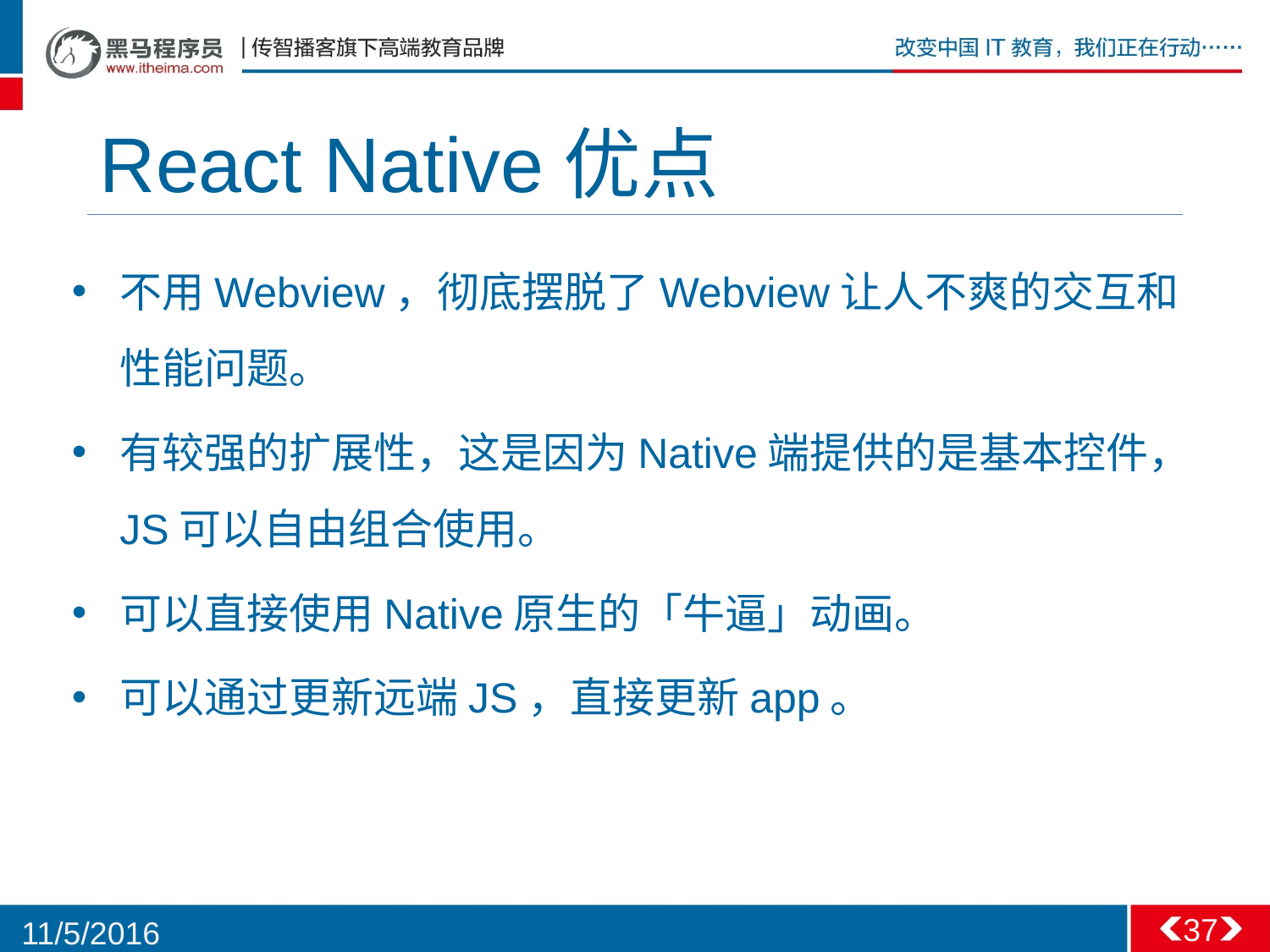

# React Native优点
不用Webview，彻底摆脱了Webview让人不爽的交互和性能问题。
有较强的扩展性，这是因为Native端提供的是基本控件，JS可以自由组合使用。
可以直接使用Native原生的「牛逼」动画。
可以通过更新远端JS，直接更新app。
37

11/5/2016